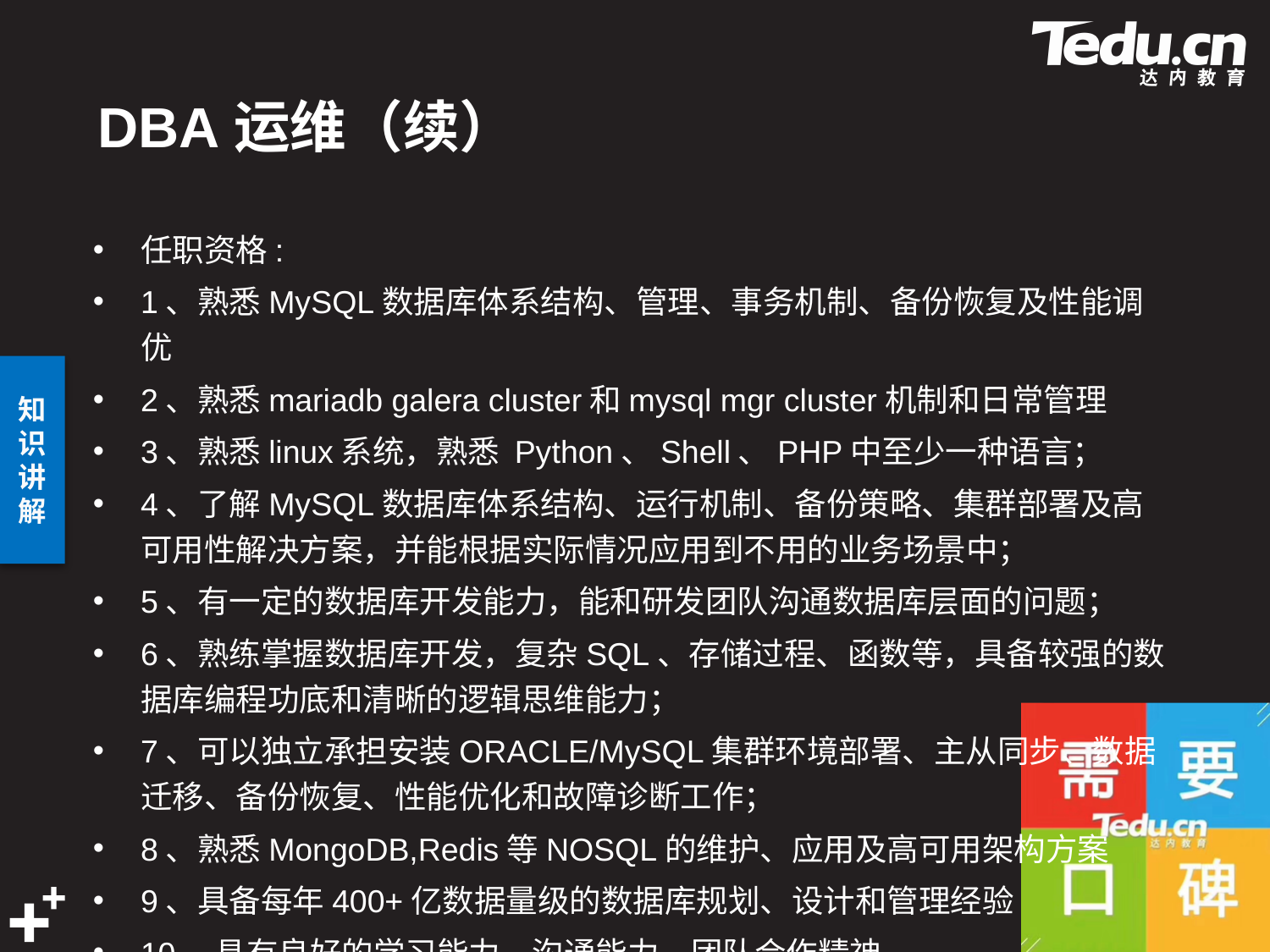

# DBA运维（续）
任职资格:
1、熟悉MySQL数据库体系结构、管理、事务机制、备份恢复及性能调优
2、熟悉mariadb galera cluster和mysql mgr cluster机制和日常管理
3、熟悉linux系统，熟悉 Python、Shell、PHP中至少一种语言；
4、了解MySQL数据库体系结构、运行机制、备份策略、集群部署及高可用性解决方案，并能根据实际情况应用到不用的业务场景中；
5、有一定的数据库开发能力，能和研发团队沟通数据库层面的问题；
6、熟练掌握数据库开发，复杂SQL、存储过程、函数等，具备较强的数据库编程功底和清晰的逻辑思维能力；
7、可以独立承担安装ORACLE/MySQL集群环境部署、主从同步、数据迁移、备份恢复、性能优化和故障诊断工作；
8、熟悉MongoDB,Redis等NOSQL的维护、应用及高可用架构方案
9、具备每年400+亿数据量级的数据库规划、设计和管理经验
10、具有良好的学习能力、沟通能力、团队合作精神